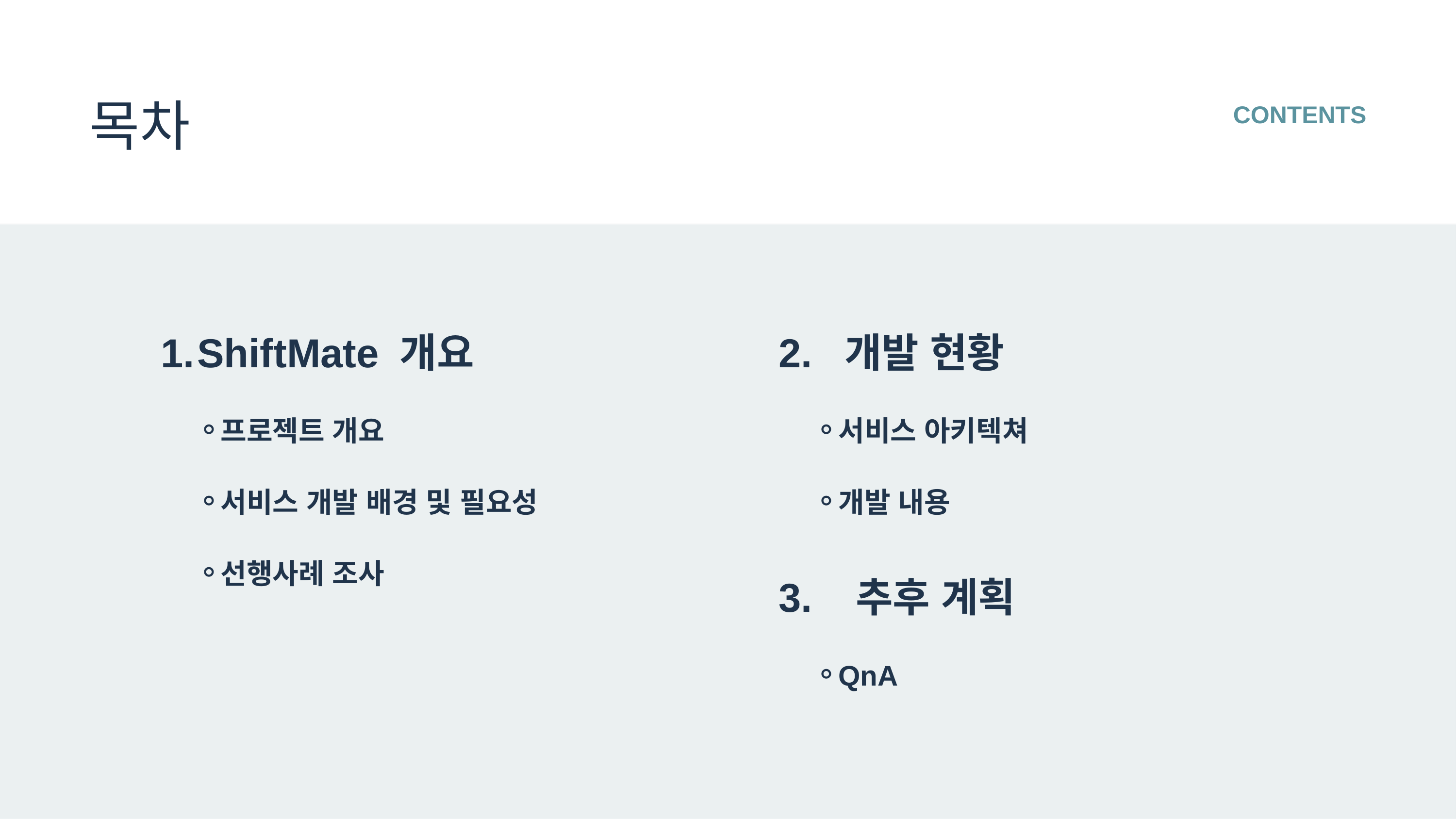

목차
CONTENTS

ShiftMate 개요
프로젝트 개요
서비스 개발 배경 및 필요성
선행사례 조사
2.  개발 현황
서비스 아키텍쳐
개발 내용
3.   추후 계획
QnA